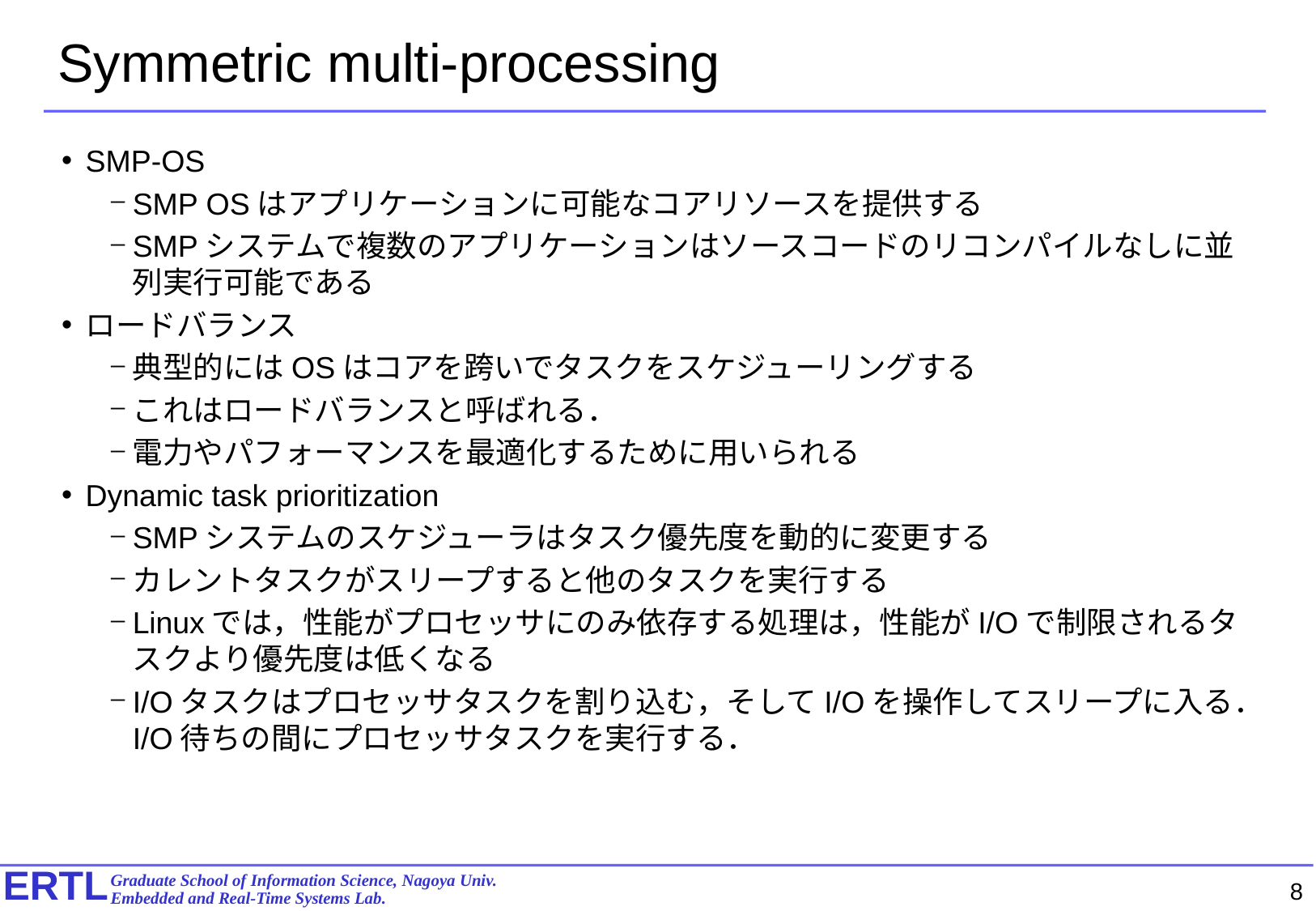

# Symmetric multi-processing
SMP-OS
SMP OSはアプリケーションに可能なコアリソースを提供する
SMPシステムで複数のアプリケーションはソースコードのリコンパイルなしに並列実行可能である
ロードバランス
典型的にはOSはコアを跨いでタスクをスケジューリングする
これはロードバランスと呼ばれる．
電力やパフォーマンスを最適化するために用いられる
Dynamic task prioritization
SMPシステムのスケジューラはタスク優先度を動的に変更する
カレントタスクがスリープすると他のタスクを実行する
Linuxでは，性能がプロセッサにのみ依存する処理は，性能がI/Oで制限されるタスクより優先度は低くなる
I/Oタスクはプロセッサタスクを割り込む，そしてI/Oを操作してスリープに入る．I/O待ちの間にプロセッサタスクを実行する．
8